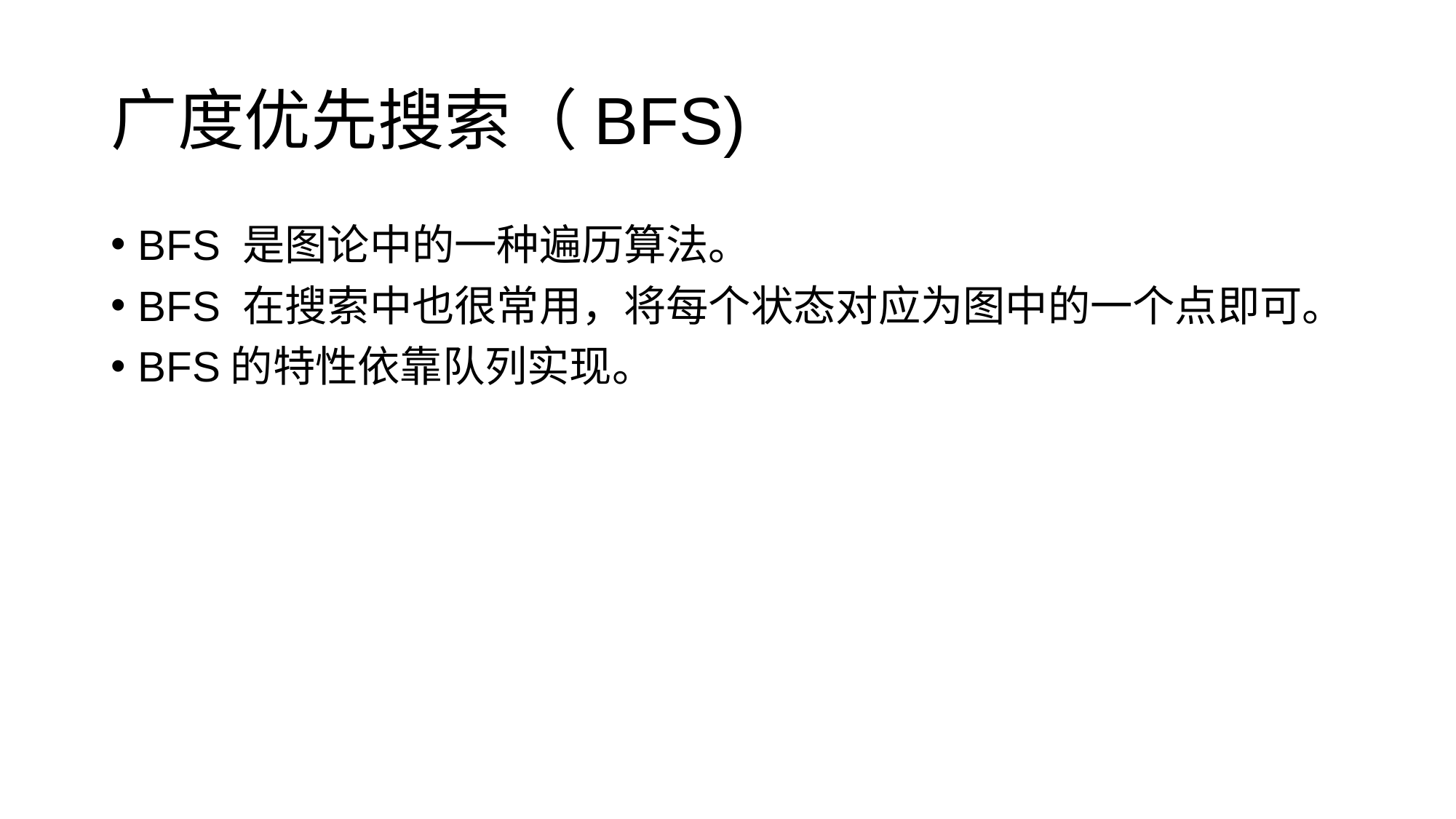

# 广度优先搜索（BFS)
BFS 是图论中的一种遍历算法。
BFS 在搜索中也很常用，将每个状态对应为图中的一个点即可。
BFS的特性依靠队列实现。